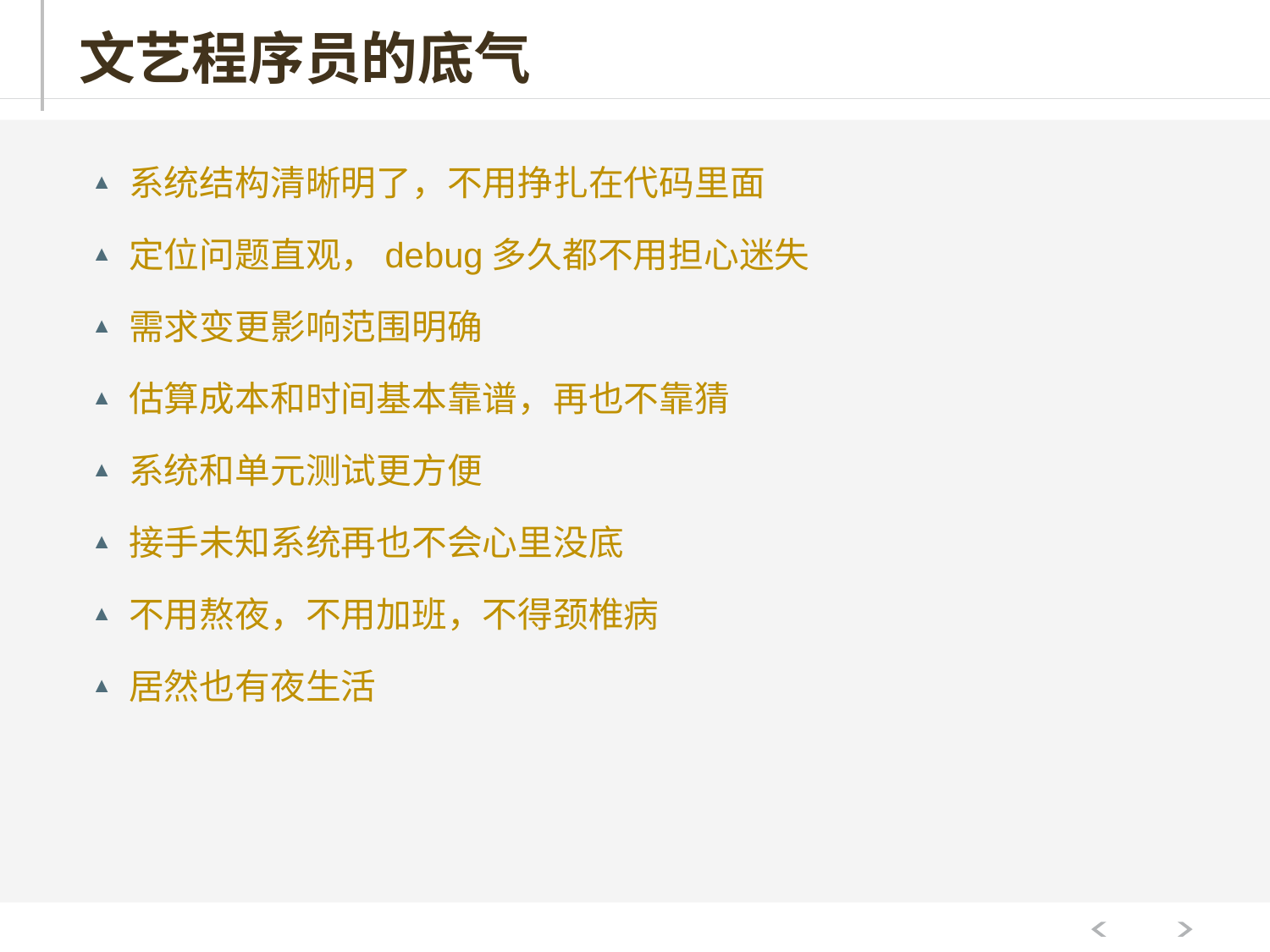

# 文艺程序员的底气
系统结构清晰明了，不用挣扎在代码里面
定位问题直观，debug多久都不用担心迷失
需求变更影响范围明确
估算成本和时间基本靠谱，再也不靠猜
系统和单元测试更方便
接手未知系统再也不会心里没底
不用熬夜，不用加班，不得颈椎病
居然也有夜生活